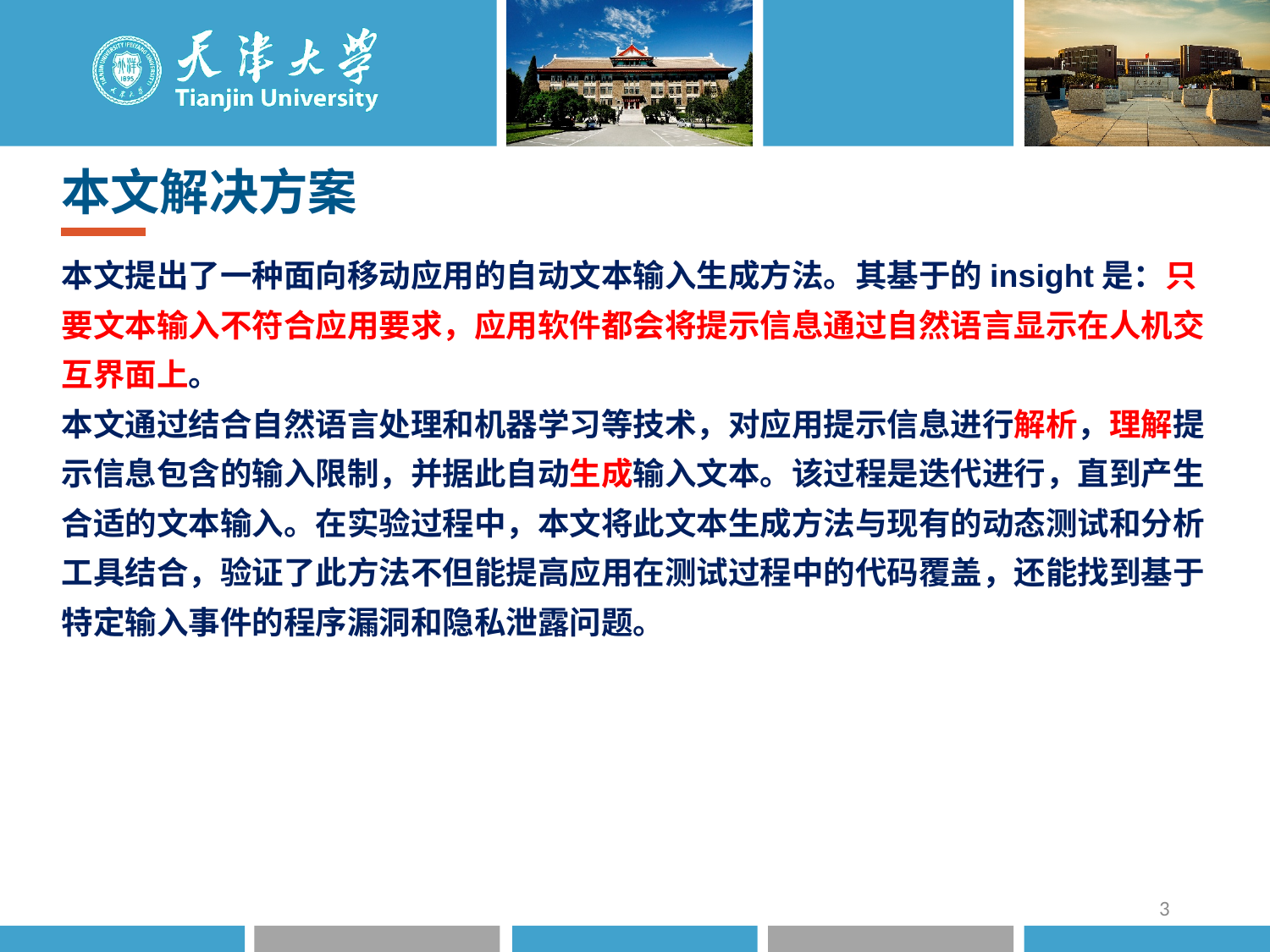

本文解决方案
本文提出了一种面向移动应用的自动文本输入生成方法。其基于的insight是：只要文本输入不符合应用要求，应用软件都会将提示信息通过自然语言显示在人机交互界面上。
本文通过结合自然语言处理和机器学习等技术，对应用提示信息进行解析，理解提示信息包含的输入限制，并据此自动生成输入文本。该过程是迭代进行，直到产生合适的文本输入。在实验过程中，本文将此文本生成方法与现有的动态测试和分析工具结合，验证了此方法不但能提高应用在测试过程中的代码覆盖，还能找到基于特定输入事件的程序漏洞和隐私泄露问题。

3